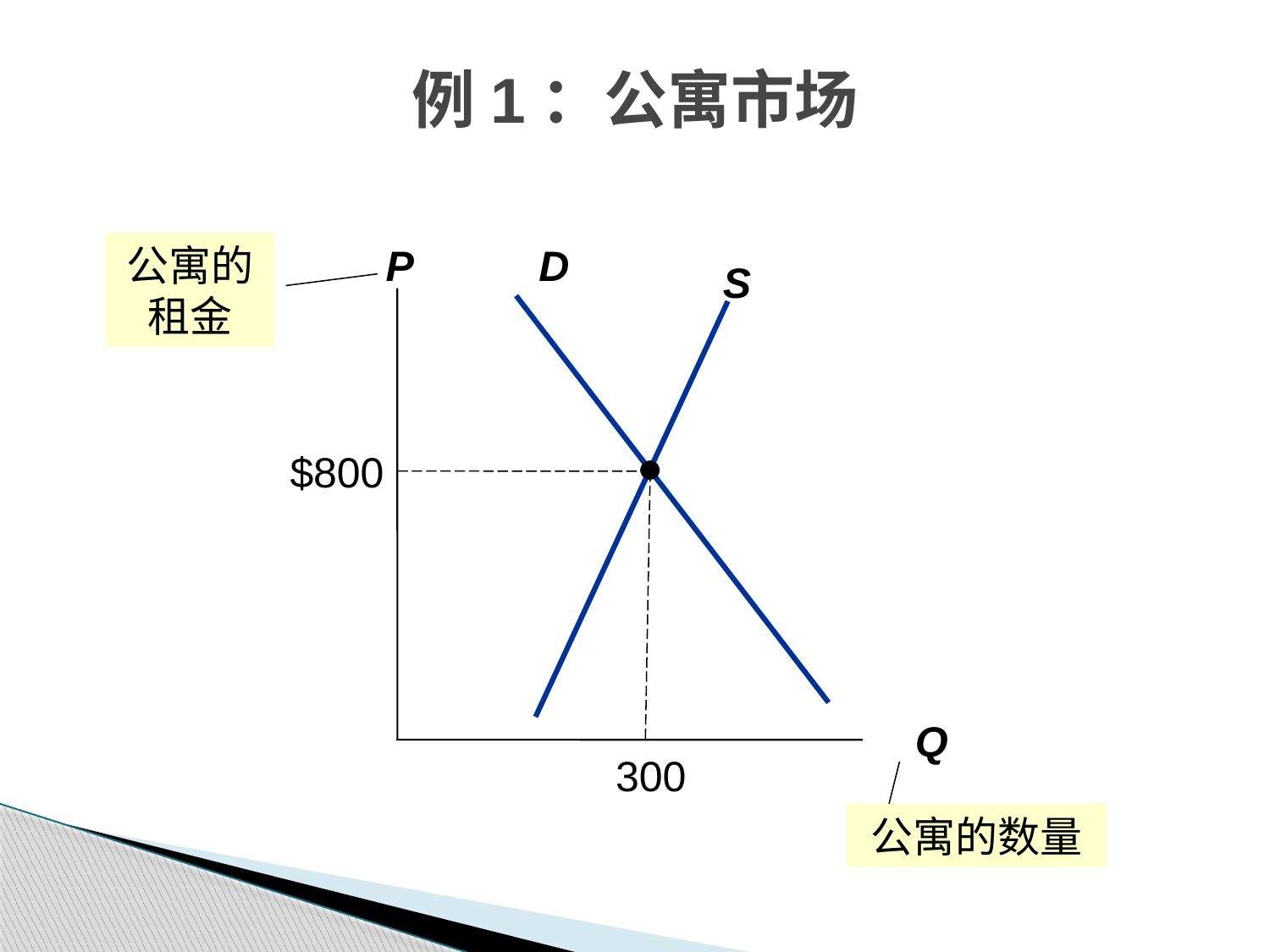

例1：公寓市场
公寓的租金

P

Q

D
S

$800

300

公寓的数量